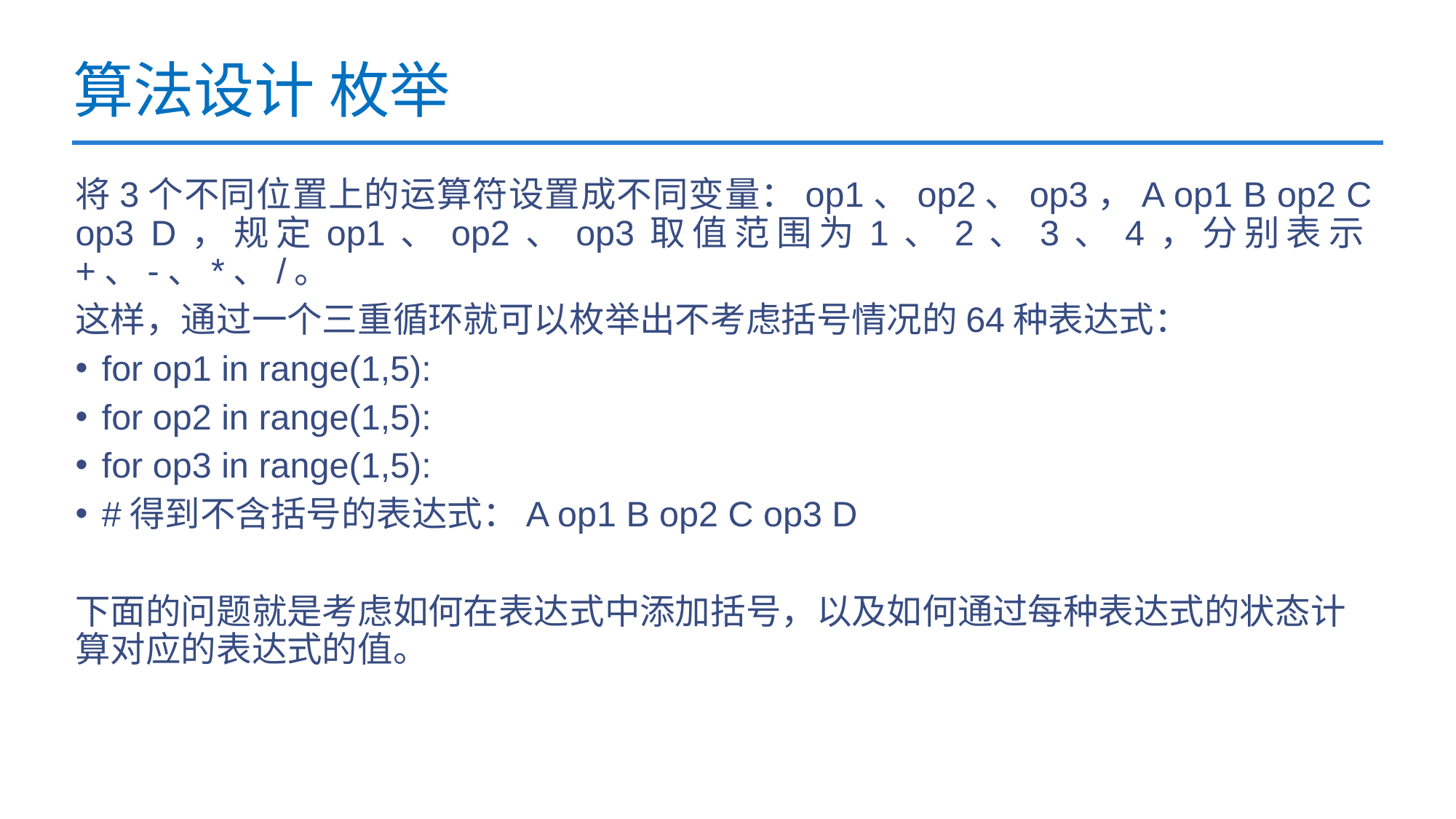

# 算法设计 枚举
将3个不同位置上的运算符设置成不同变量：op1、op2、op3，A op1 B op2 C op3 D，规定op1、op2、op3取值范围为1、2、3、4，分别表示+、-、*、/。
这样，通过一个三重循环就可以枚举出不考虑括号情况的64种表达式：
for op1 in range(1,5):
	for op2 in range(1,5):
		for op3 in range(1,5):
		#得到不含括号的表达式：A op1 B op2 C op3 D

下面的问题就是考虑如何在表达式中添加括号，以及如何通过每种表达式的状态计算对应的表达式的值。